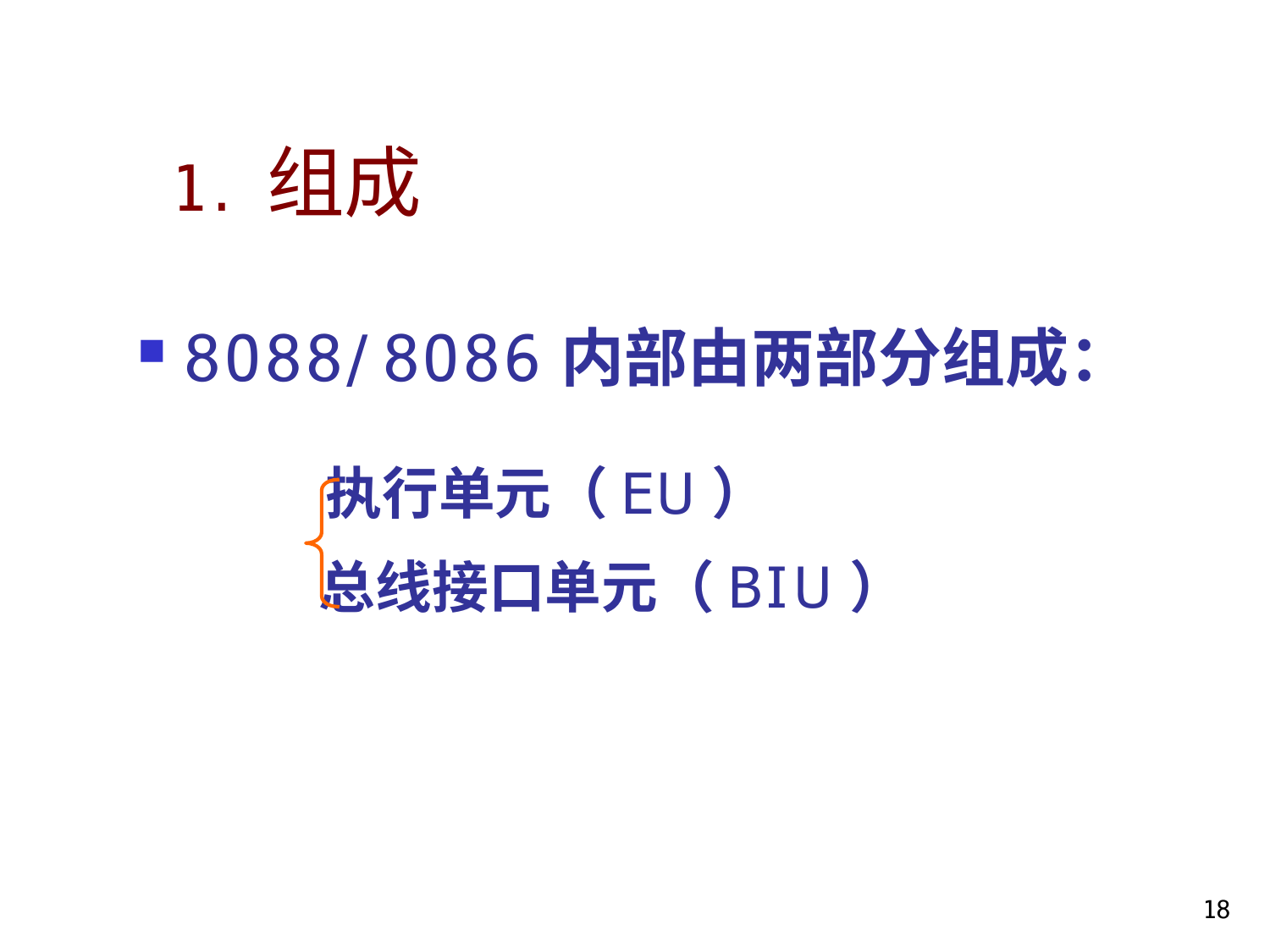

# 1. 组成
8088/8086内部由两部分组成：
            执行单元（EU）
             总线接口单元（BIU）

18